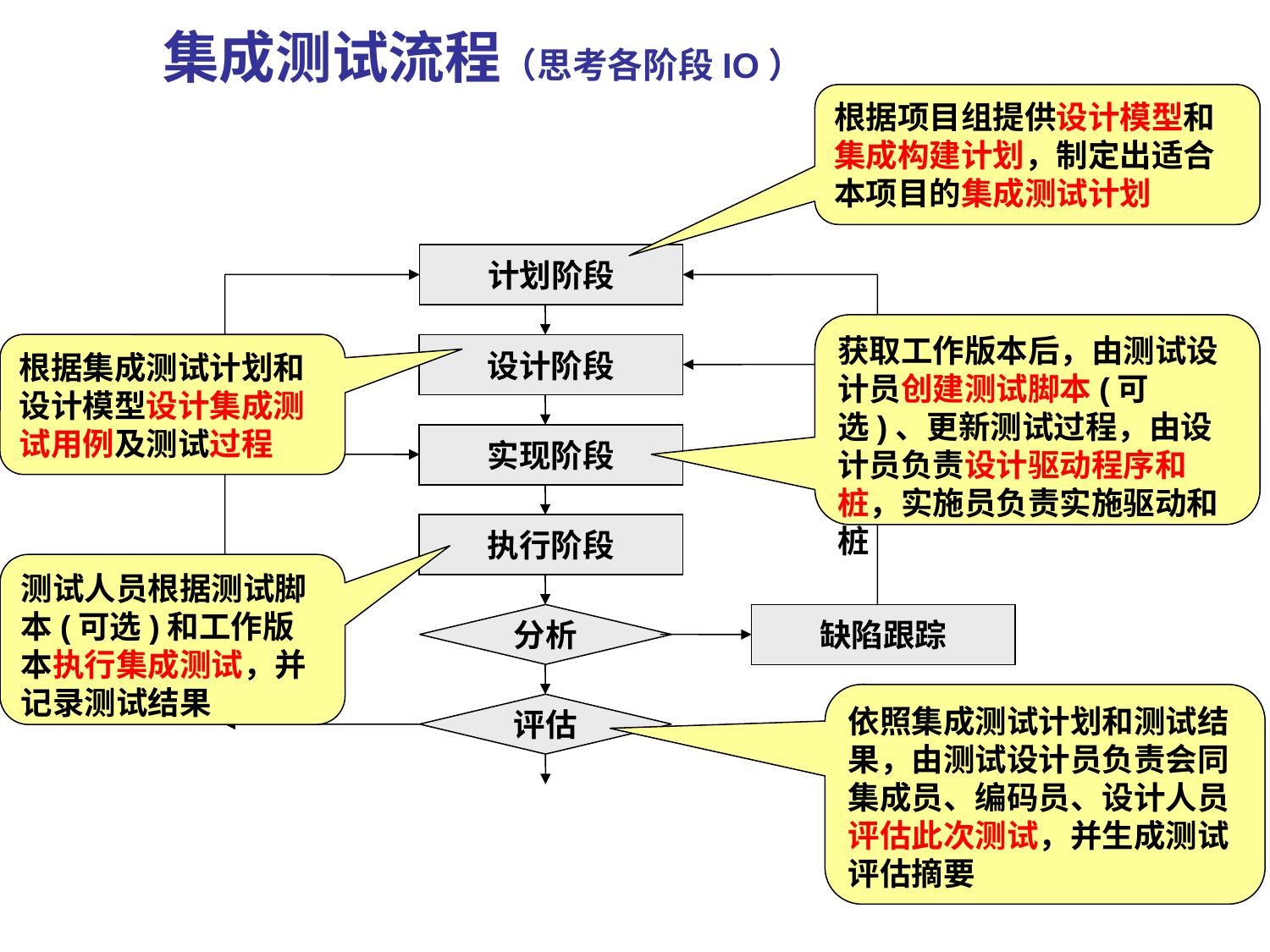

集成测试流程（思考各阶段IO）
根据项目组提供设计模型和集成构建计划，制定出适合本项目的集成测试计划
计划阶段

设计阶段

实现阶段

执行阶段

分析
缺陷跟踪

评估

获取工作版本后，由测试设计员创建测试脚本(可选)、更新测试过程，由设计员负责设计驱动程序和桩，实施员负责实施驱动和桩
根据集成测试计划和设计模型设计集成测试用例及测试过程
测试人员根据测试脚本(可选)和工作版本执行集成测试，并记录测试结果
依照集成测试计划和测试结果，由测试设计员负责会同集成员、编码员、设计人员评估此次测试，并生成测试评估摘要
53